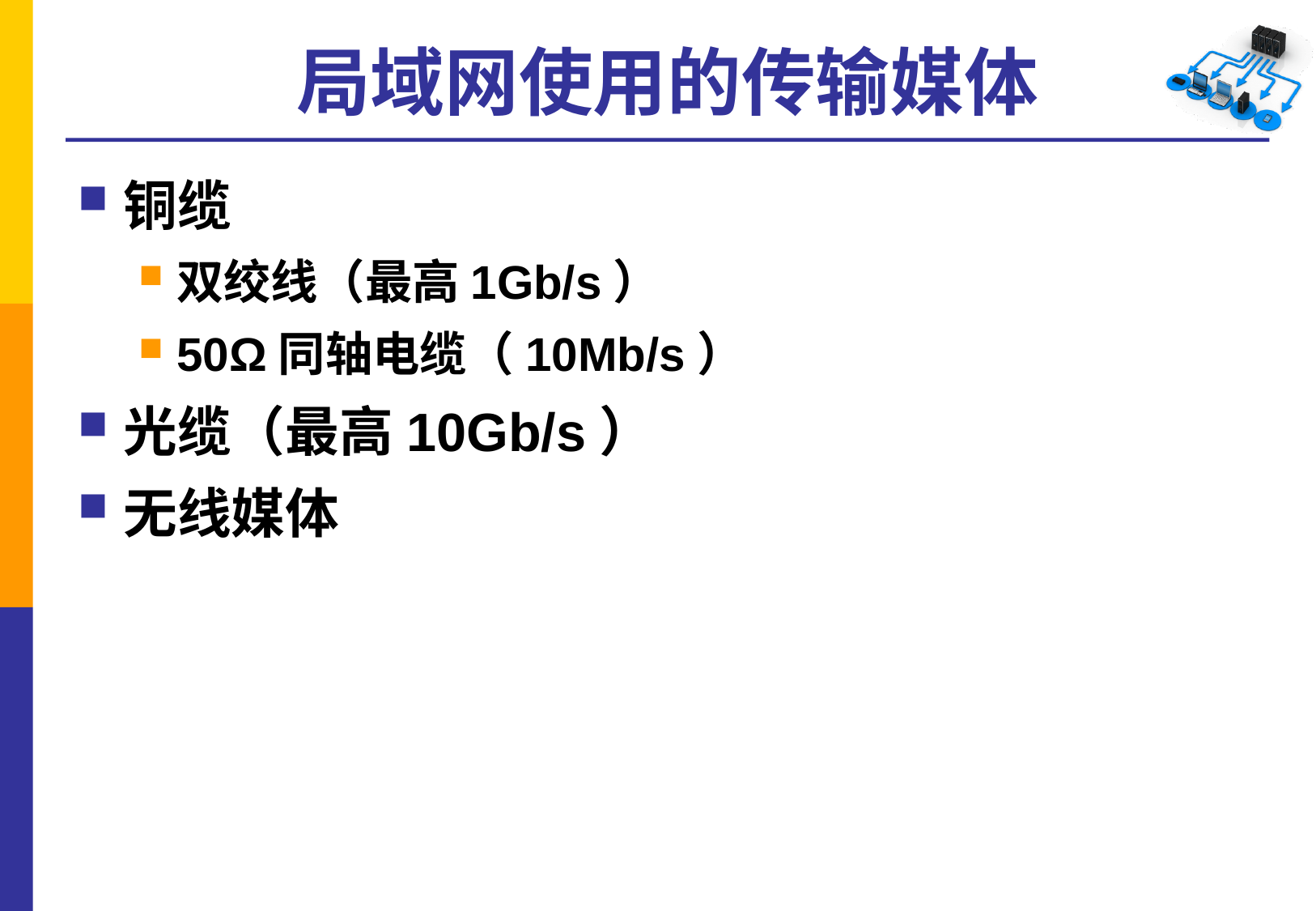

# 局域网使用的传输媒体
铜缆
双绞线（最高1Gb/s）
50Ω同轴电缆（10Mb/s）
光缆（最高10Gb/s）
无线媒体